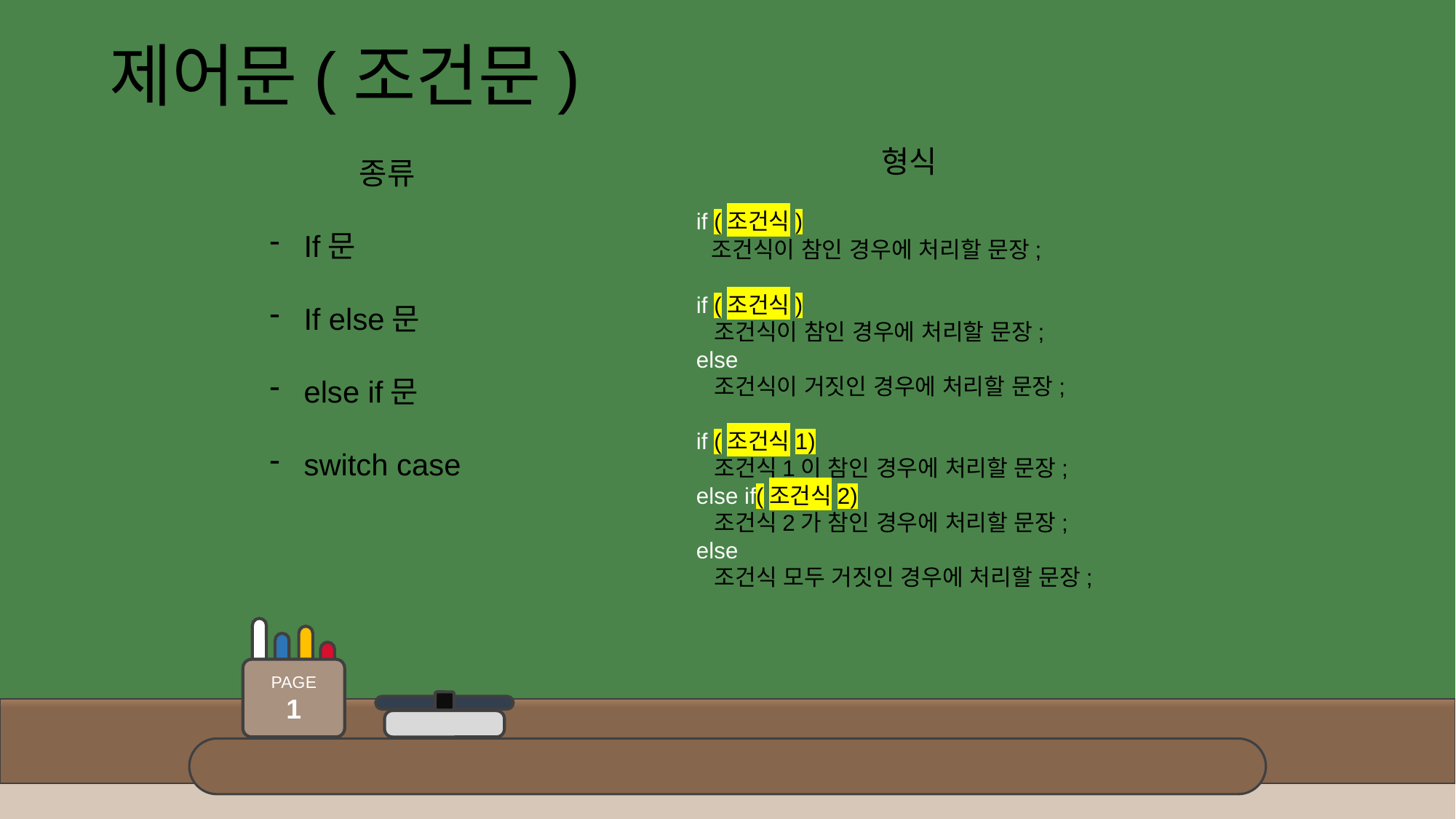

제어문(조건문)
형식

if (조건식)
조건식이 참인 경우에 처리할 문장;

if (조건식)
  조건식이 참인 경우에 처리할 문장;
else
  조건식이 거짓인 경우에 처리할 문장;

if (조건식1)
  조건식1이 참인 경우에 처리할 문장;
else if(조건식2)
  조건식2가 참인 경우에 처리할 문장;
else
  조건식 모두 거짓인 경우에 처리할 문장;
종류

If문

If else문

else if문

switch case

PAGE
1